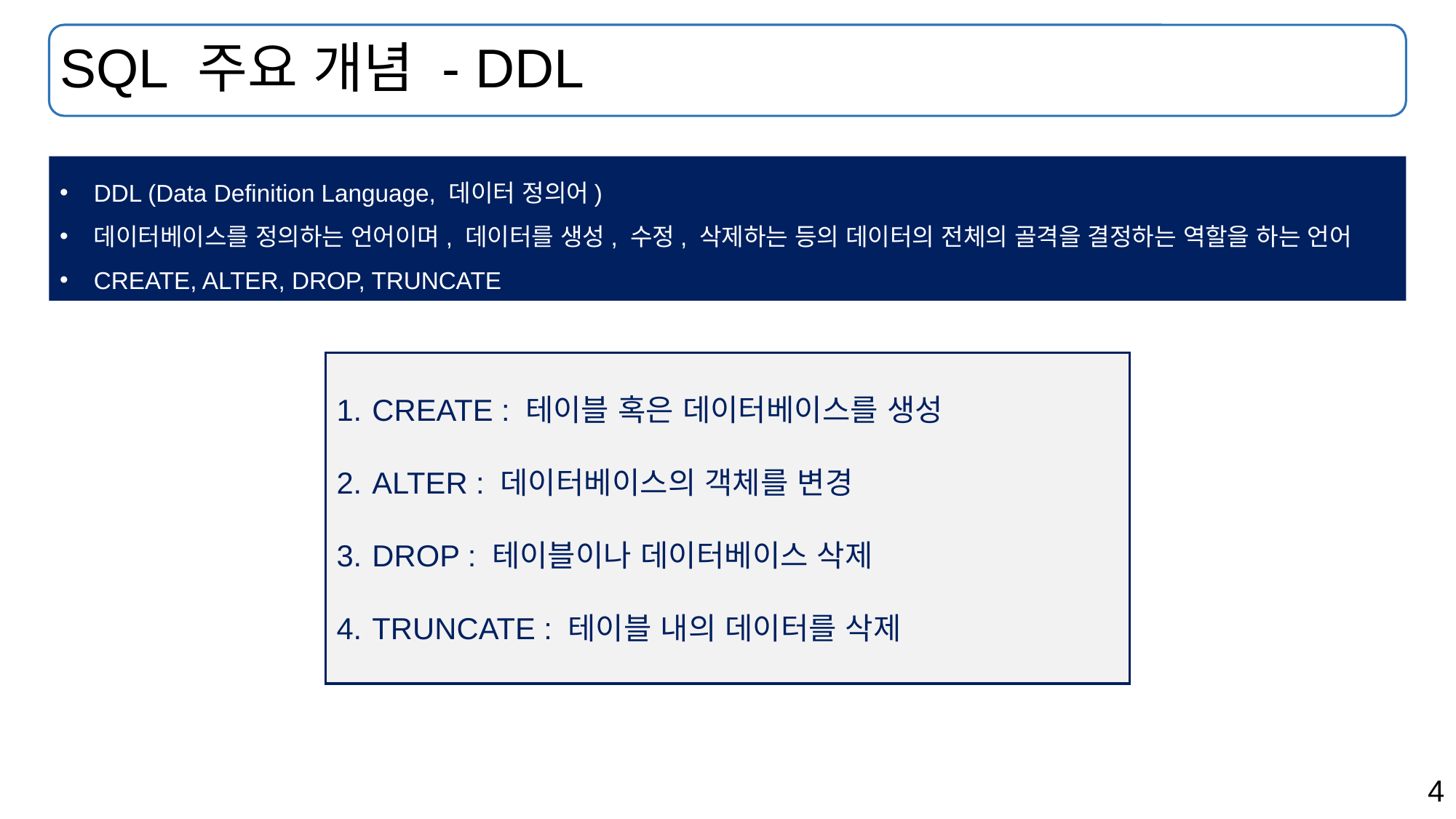

# SQL 주요 개념 - DDL
DDL (Data Definition Language, 데이터 정의어)
데이터베이스를 정의하는 언어이며, 데이터를 생성, 수정, 삭제하는 등의 데이터의 전체의 골격을 결정하는 역할을 하는 언어
CREATE, ALTER, DROP, TRUNCATE
 CREATE : 테이블 혹은 데이터베이스를 생성

 ALTER : 데이터베이스의 객체를 변경

 DROP : 테이블이나 데이터베이스 삭제

 TRUNCATE : 테이블 내의 데이터를 삭제